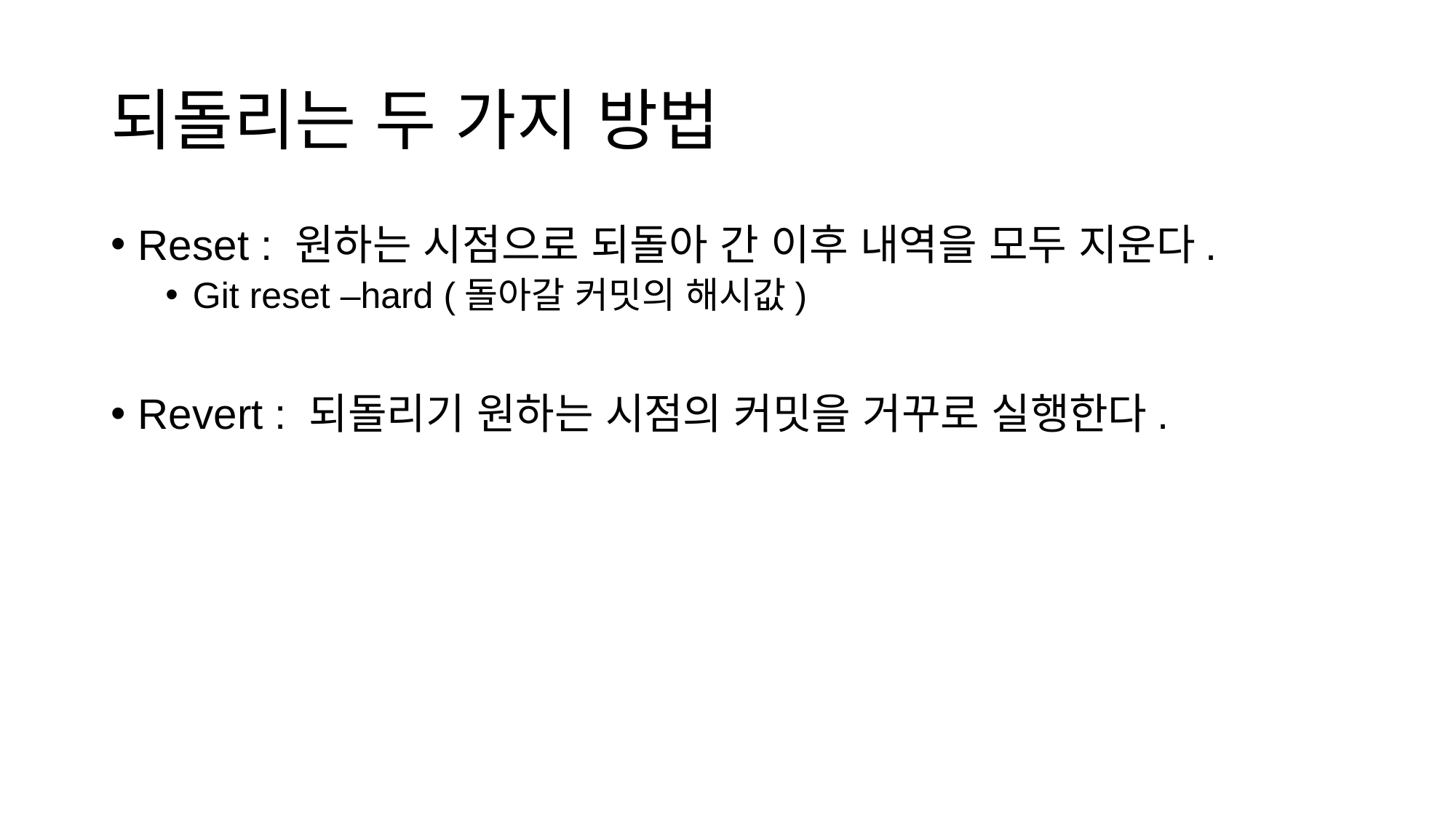

# 되돌리는 두 가지 방법
Reset : 원하는 시점으로 되돌아 간 이후 내역을 모두 지운다.
Git reset –hard (돌아갈 커밋의 해시값)

Revert : 되돌리기 원하는 시점의 커밋을 거꾸로 실행한다.